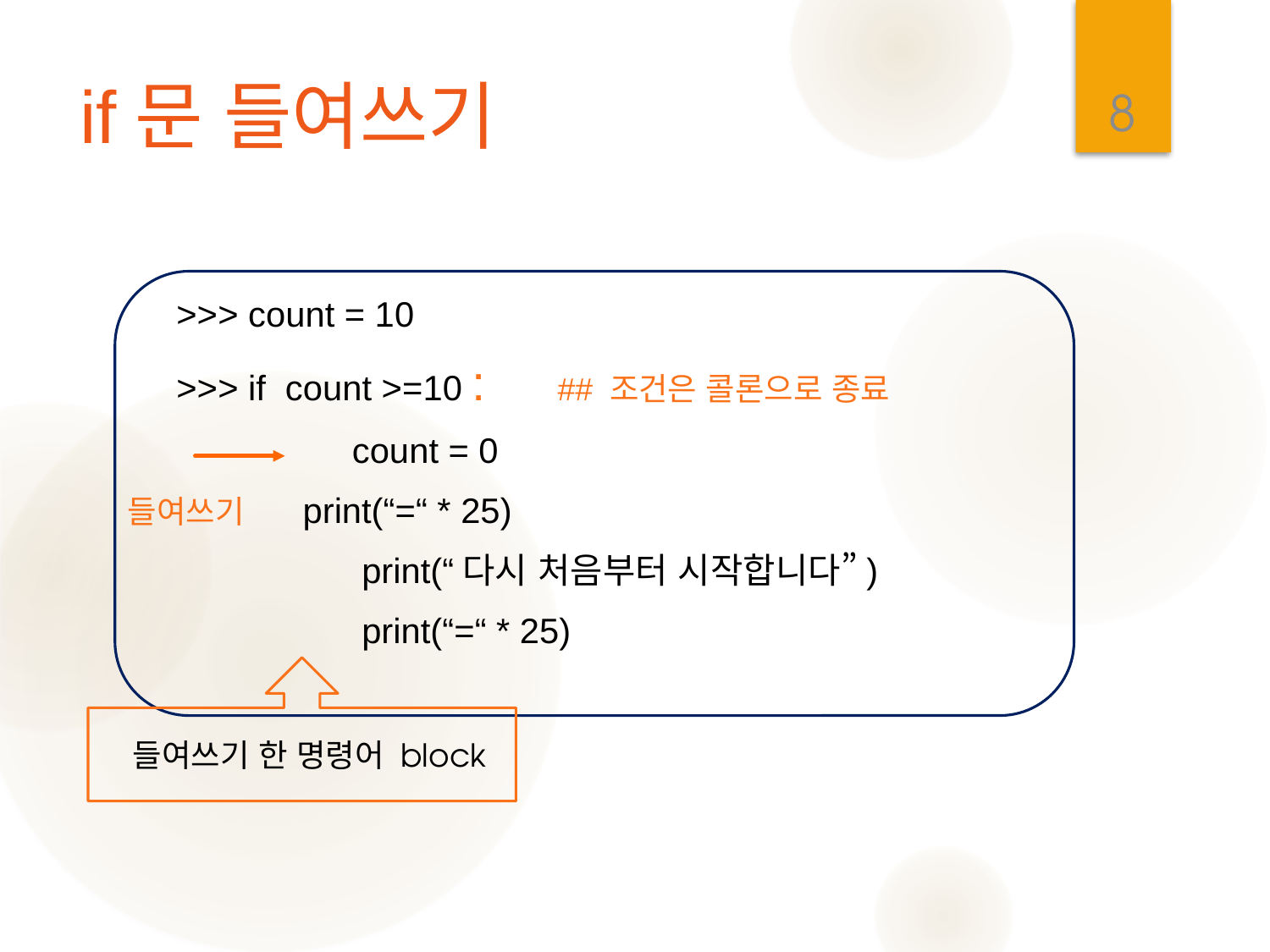

8
# if문 들여쓰기

     >>> count = 10
     >>> if  count >=10 :       ## 조건은 콜론으로 종료
	          count = 0
들여쓰기     print(“=“ * 25)
	           print(“다시 처음부터 시작합니다”)
	           print(“=“ * 25)

 들여쓰기 한 명령어 block